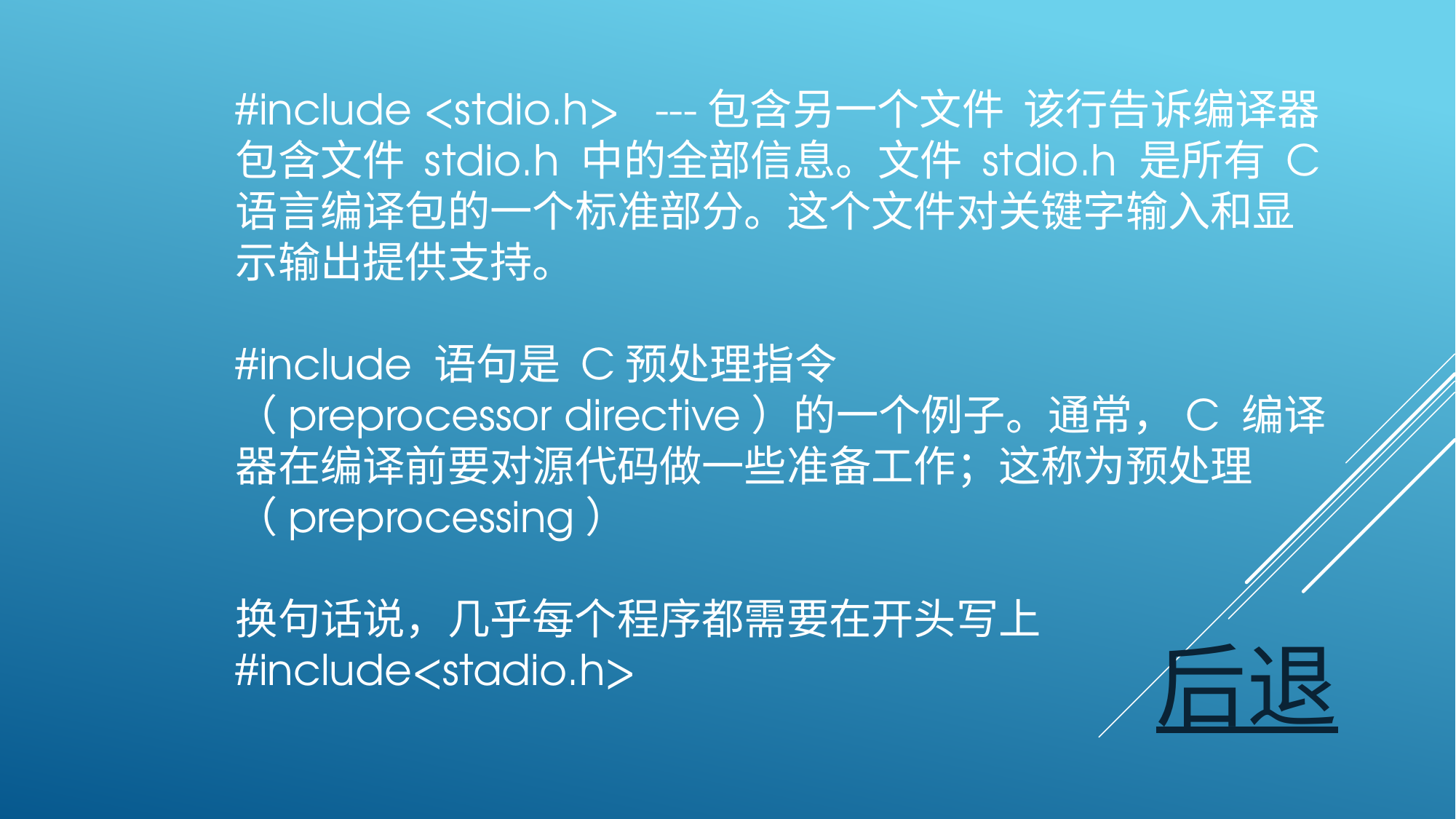

#include <stdio.h>   ---包含另一个文件  该行告诉编译器包含文件 stdio.h 中的全部信息。文件 stdio.h 是所有 C语言编译包的一个标准部分。这个文件对关键字输入和显示输出提供支持。

#include 语句是 C预处理指令（preprocessor directive）的一个例子。通常，C 编译器在编译前要对源代码做一些准备工作；这称为预处理（preprocessing）

换句话说，几乎每个程序都需要在开头写上
#include<stadio.h>
后退